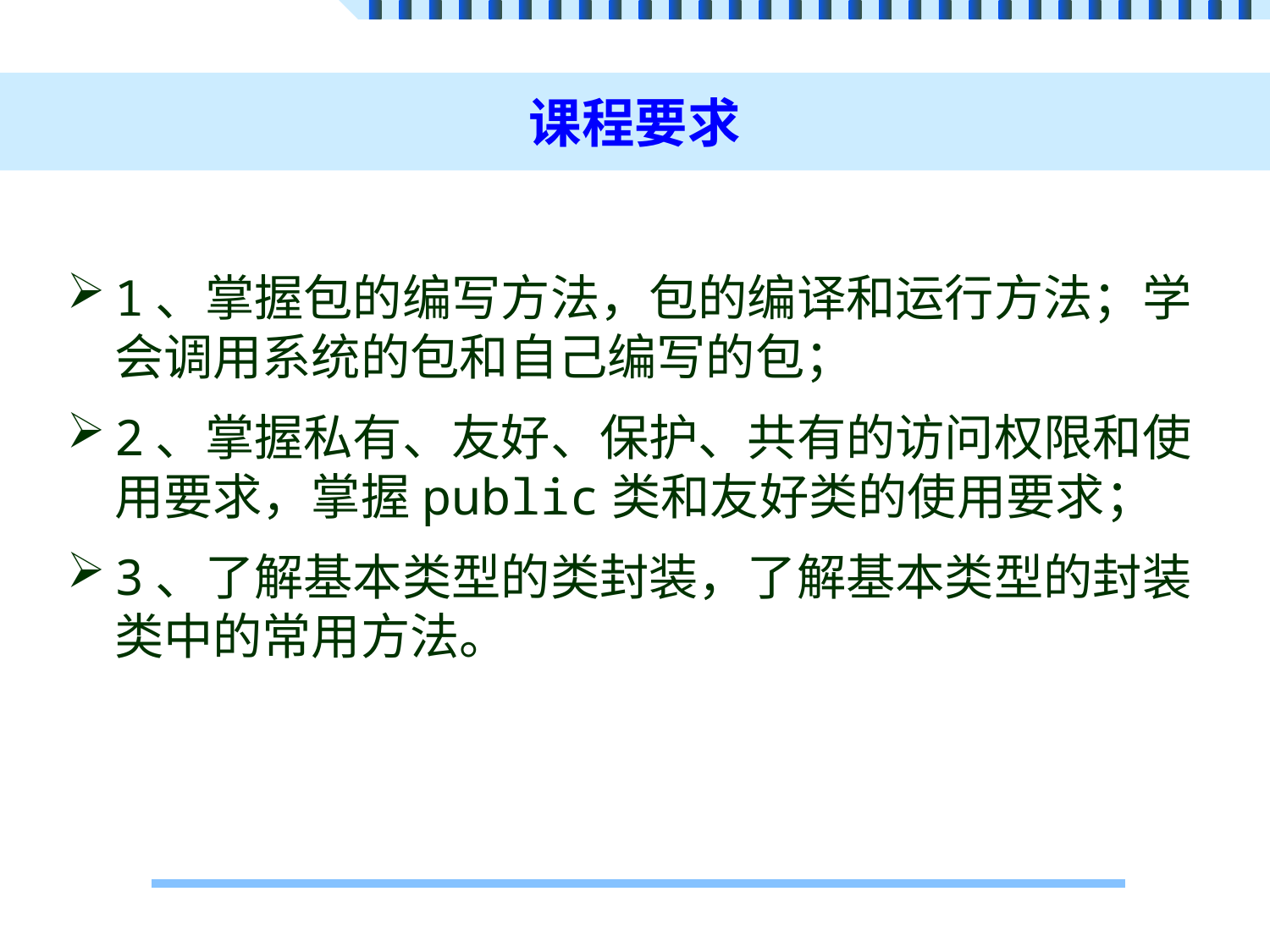

# 课程要求
1、掌握包的编写方法，包的编译和运行方法；学会调用系统的包和自己编写的包；
2、掌握私有、友好、保护、共有的访问权限和使用要求，掌握public类和友好类的使用要求；
3、了解基本类型的类封装，了解基本类型的封装类中的常用方法。